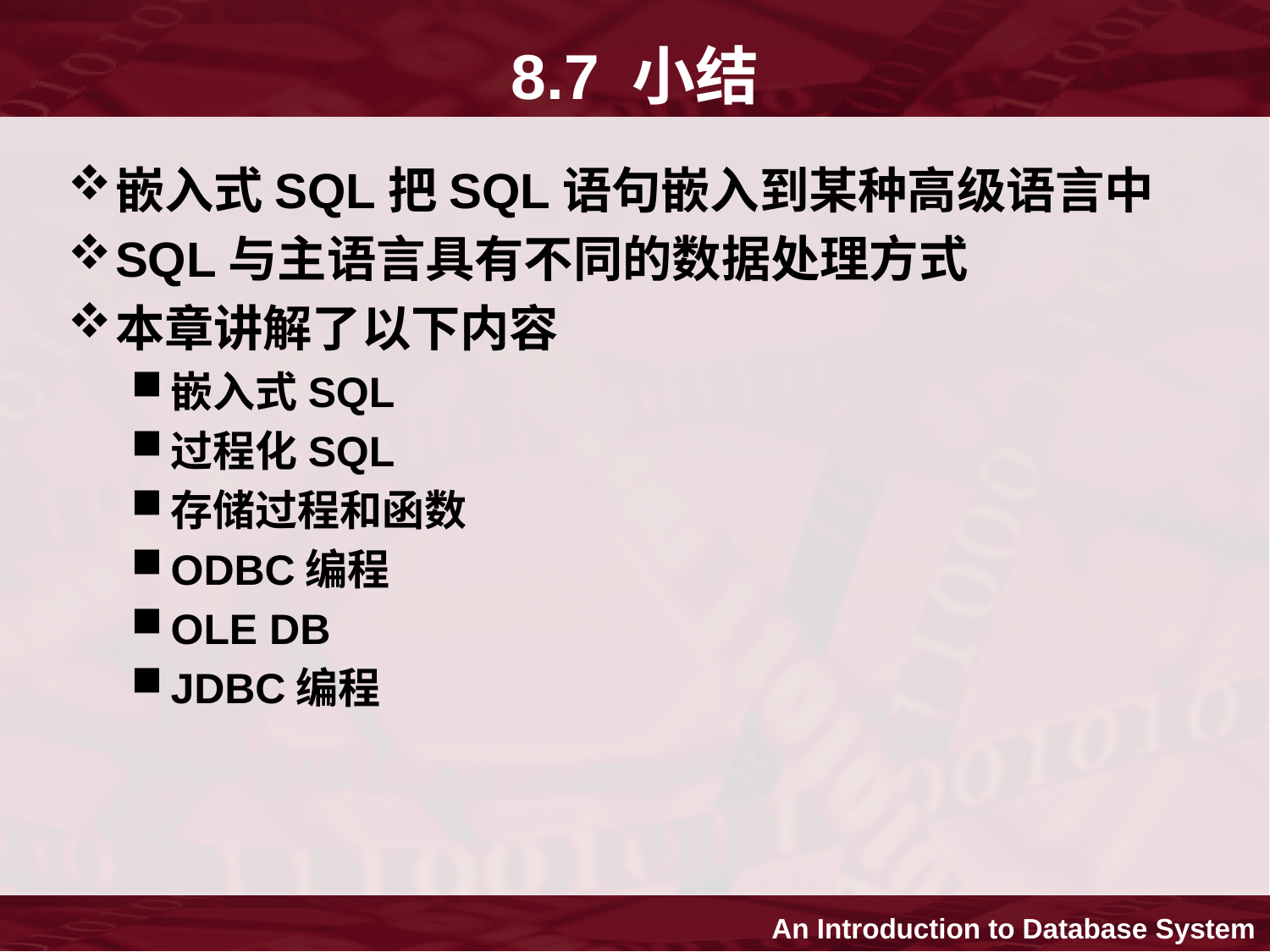

# 8.7 小结
嵌入式SQL把SQL语句嵌入到某种高级语言中
SQL与主语言具有不同的数据处理方式
本章讲解了以下内容
嵌入式SQL
过程化SQL
存储过程和函数
ODBC编程
OLE DB
JDBC编程